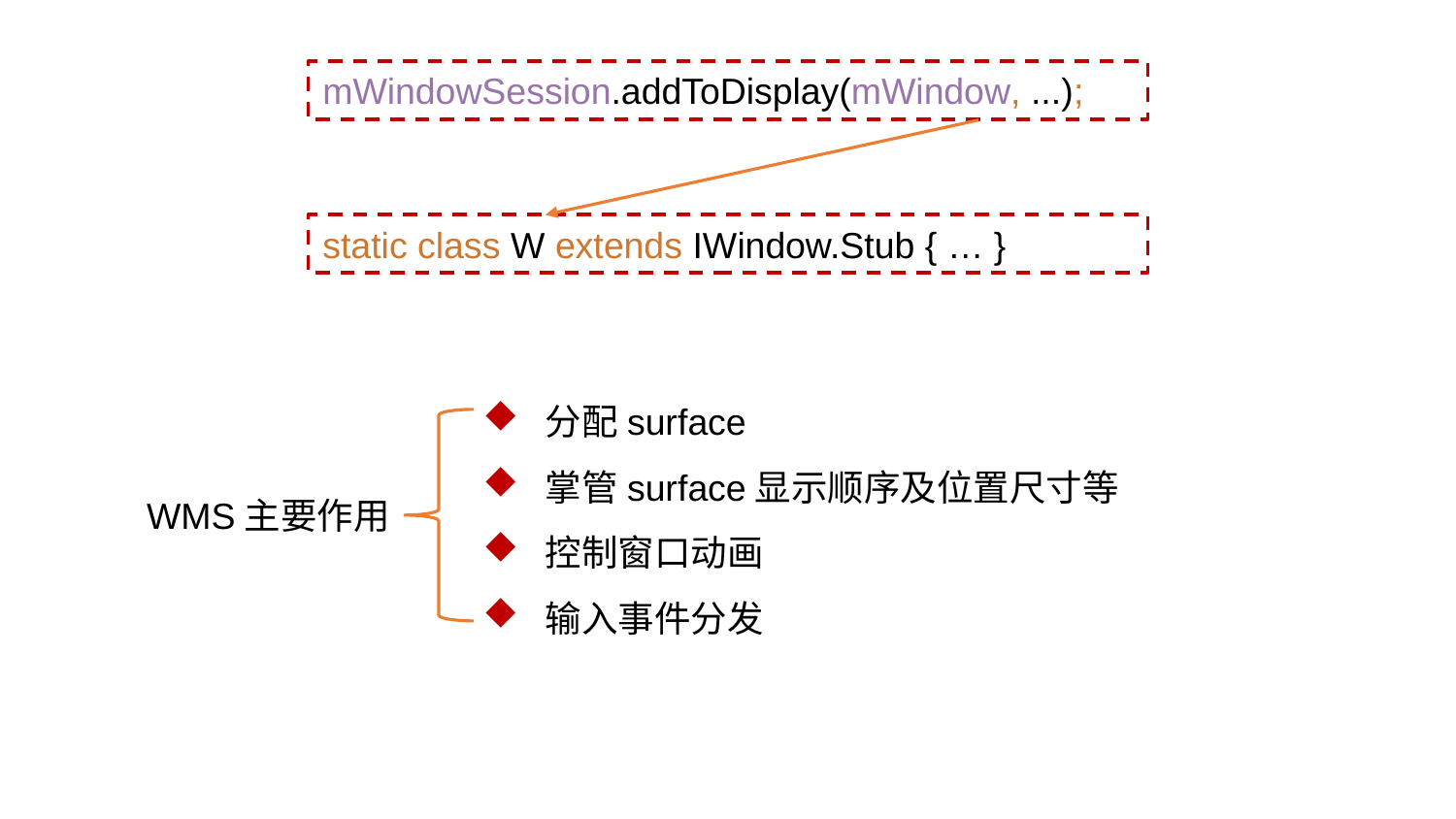

mWindowSession.addToDisplay(mWindow, ...);
static class W extends IWindow.Stub { … }
 分配surface
 掌管surface显示顺序及位置尺寸等
 控制窗口动画
 输入事件分发

WMS主要作用